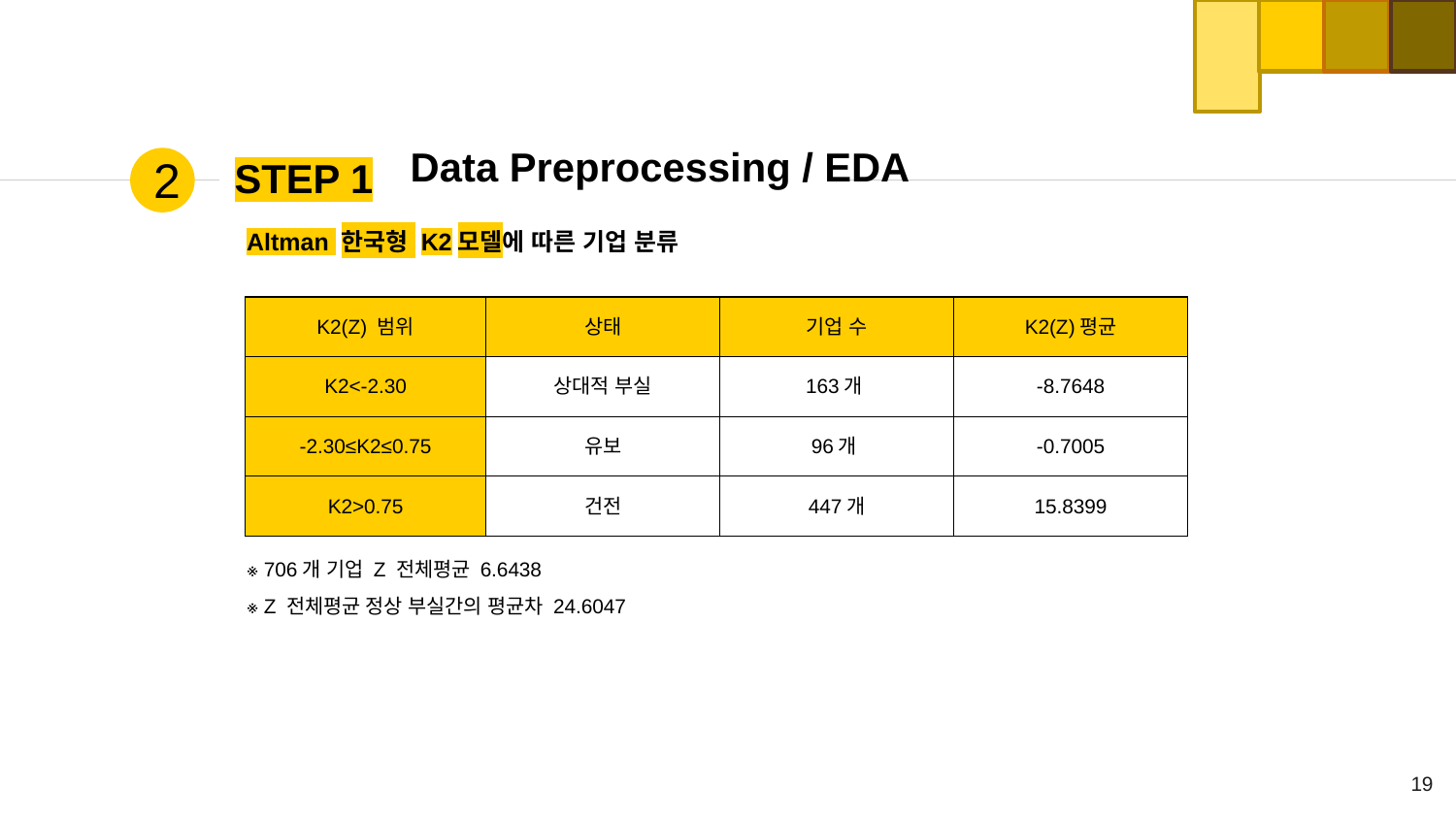

Data Preprocessing / EDA
2
# STEP 1
Altman 한국형 K2모델에 따른 기업 분류

※ 706개 기업 Z 전체평균 6.6438
※ Z 전체평균 정상 부실간의 평균차 24.6047

| K2(Z) 범위 | 상태 | 기업 수 | K2(Z)평균 |
| --- | --- | --- | --- |
| K2<-2.30 | 상대적 부실 | 163개 | -8.7648 |
| -2.30≤K2≤0.75 | 유보 | 96개 | -0.7005 |
| K2>0.75 | 건전 | 447개 | 15.8399 |
19